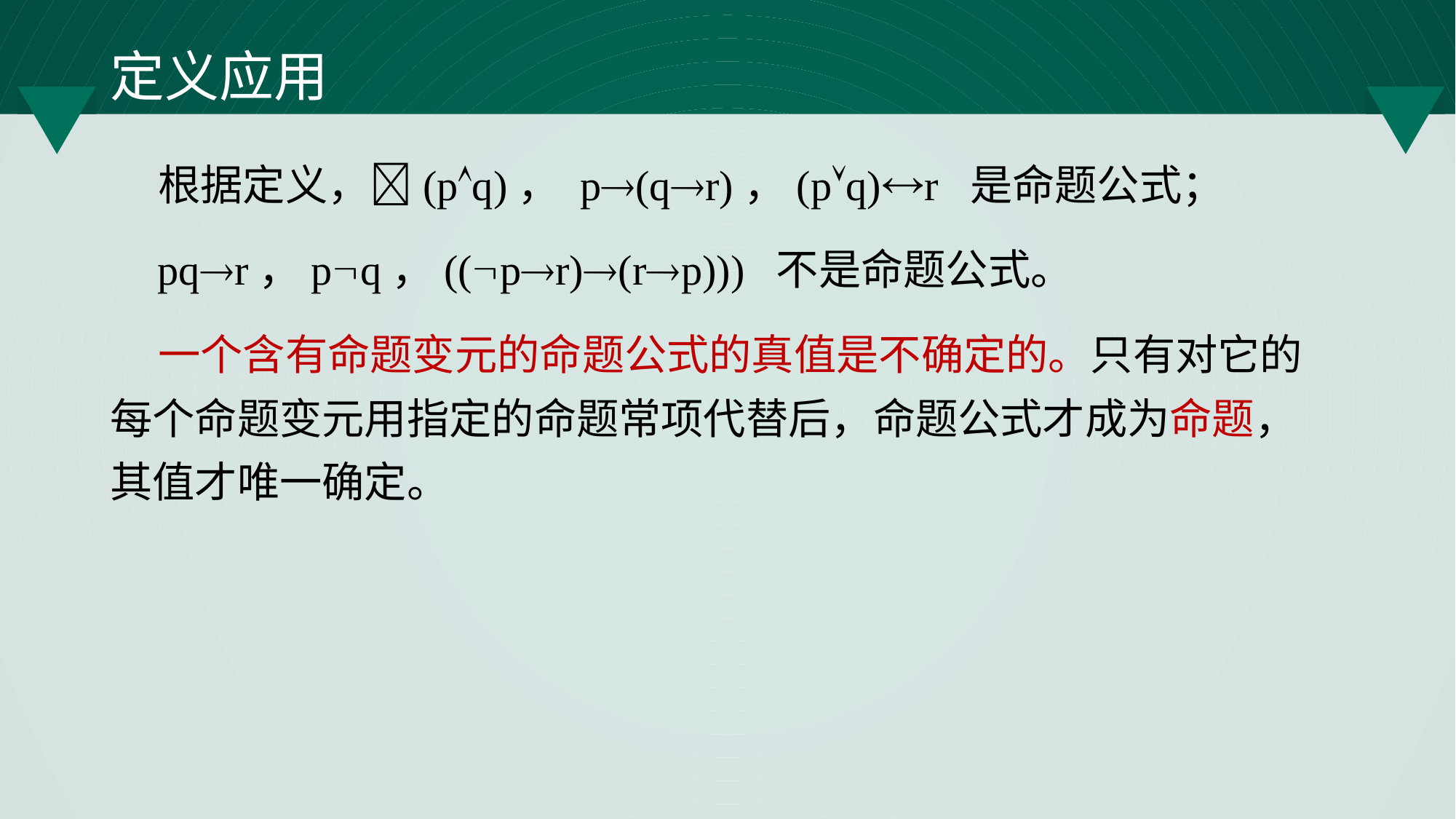

# 定义应用
    根据定义，¬(p∧q)， p→(q→r)，(p∨q)↔r  是命题公式；
    pq→r，p¬q，((¬p→r)→(r→p)))  不是命题公式。
    一个含有命题变元的命题公式的真值是不确定的。只有对它的每个命题变元用指定的命题常项代替后，命题公式才成为命题，其值才唯一确定。